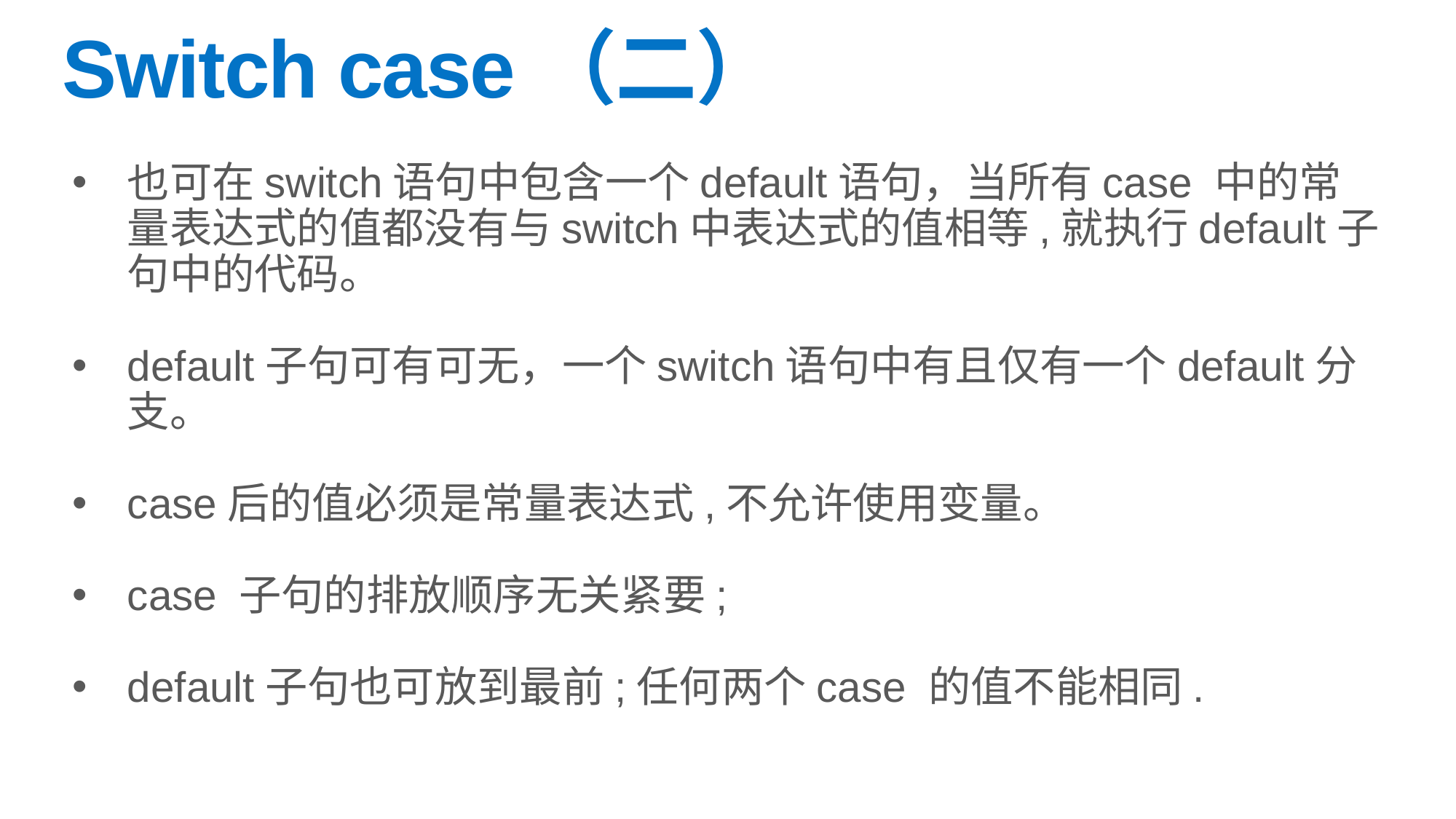

# Switch case（二）
也可在switch语句中包含一个default语句，当所有case 中的常量表达式的值都没有与switch中表达式的值相等,就执行default子句中的代码。

default子句可有可无，一个switch语句中有且仅有一个default分支。

case后的值必须是常量表达式,不允许使用变量。

case 子句的排放顺序无关紧要;

default子句也可放到最前;任何两个case 的值不能相同.